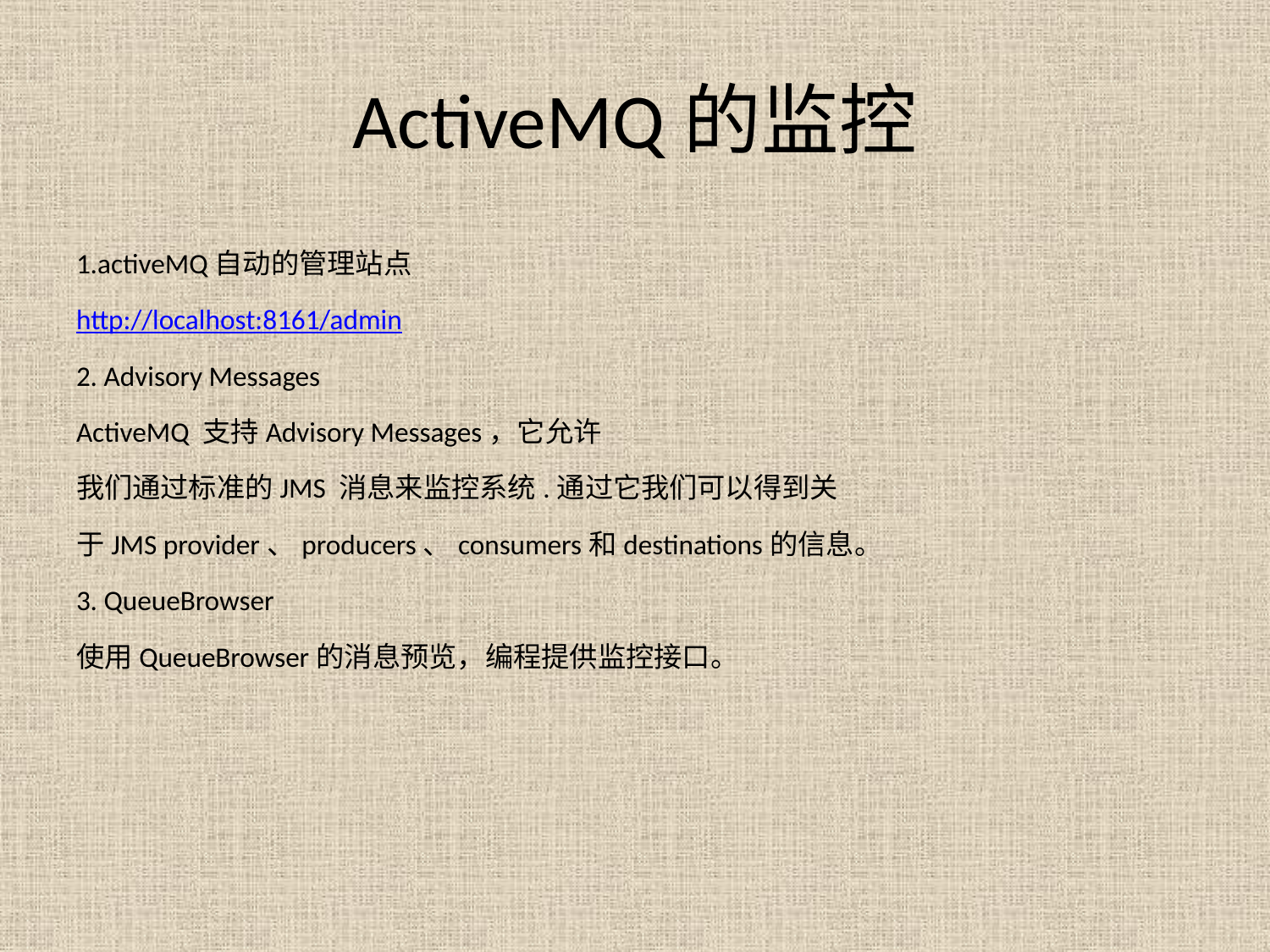

# ActiveMQ的监控
1.activeMQ自动的管理站点
http://localhost:8161/admin
2. Advisory Messages
ActiveMQ 支持Advisory Messages，它允许
我们通过标准的JMS 消息来监控系统.通过它我们可以得到关
于JMS provider、producers、consumers和destinations的信息。
3. QueueBrowser
使用QueueBrowser的消息预览，编程提供监控接口。